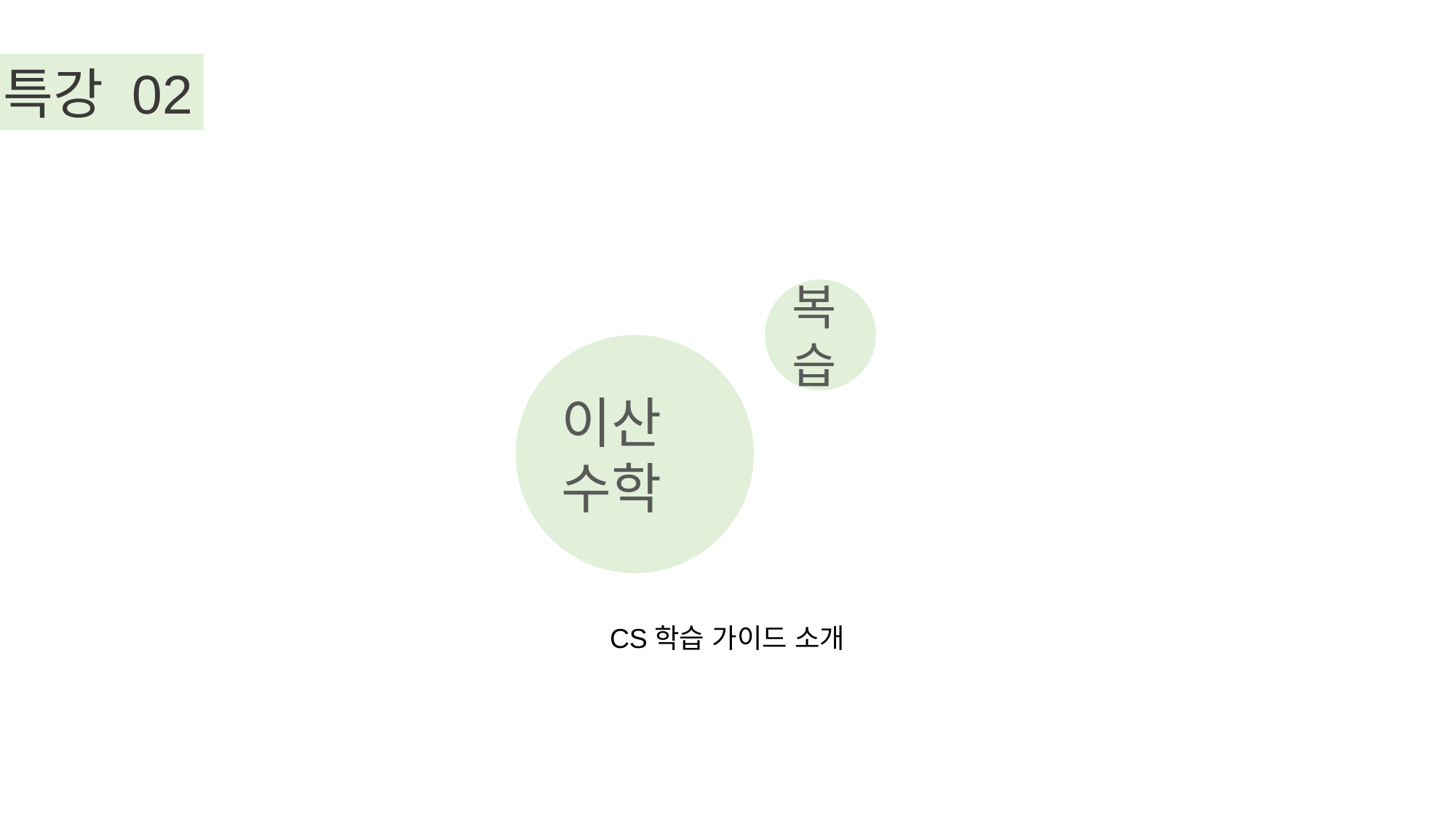

특강 02
복습
이산수학
CS학습 가이드 소개